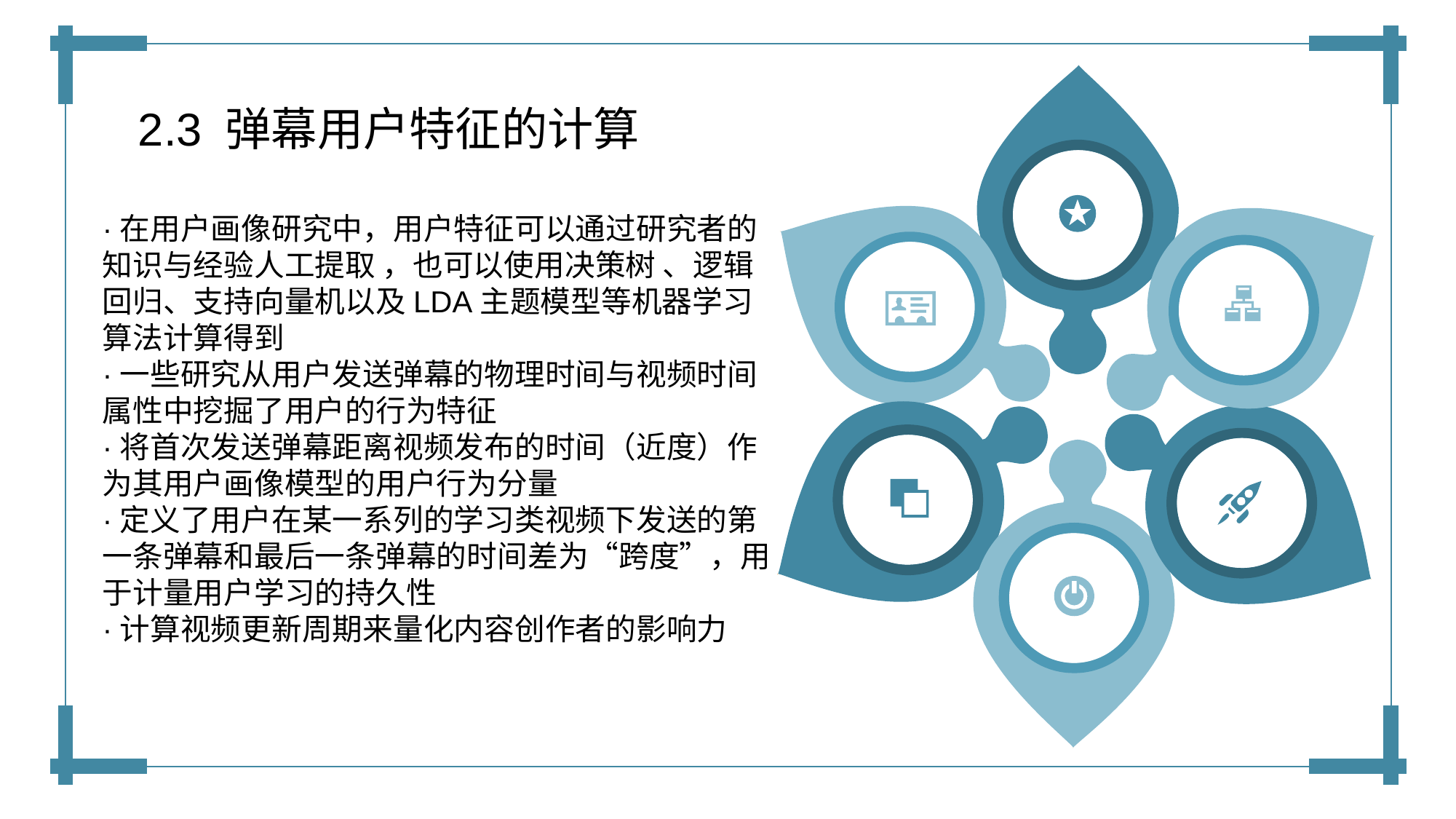

2.3 弹幕用户特征的计算

·在用户画像研究中，用户特征可以通过研究者的知识与经验人工提取 ，也可以使用决策树 、逻辑回归、支持向量机以及LDA主题模型等机器学习算法计算得到
·一些研究从用户发送弹幕的物理时间与视频时间属性中挖掘了用户的行为特征
·将首次发送弹幕距离视频发布的时间（近度）作为其用户画像模型的用户行为分量
·定义了用户在某一系列的学习类视频下发送的第一条弹幕和最后一条弹幕的时间差为“跨度”，用于计量用户学习的持久性
·计算视频更新周期来量化内容创作者的影响力